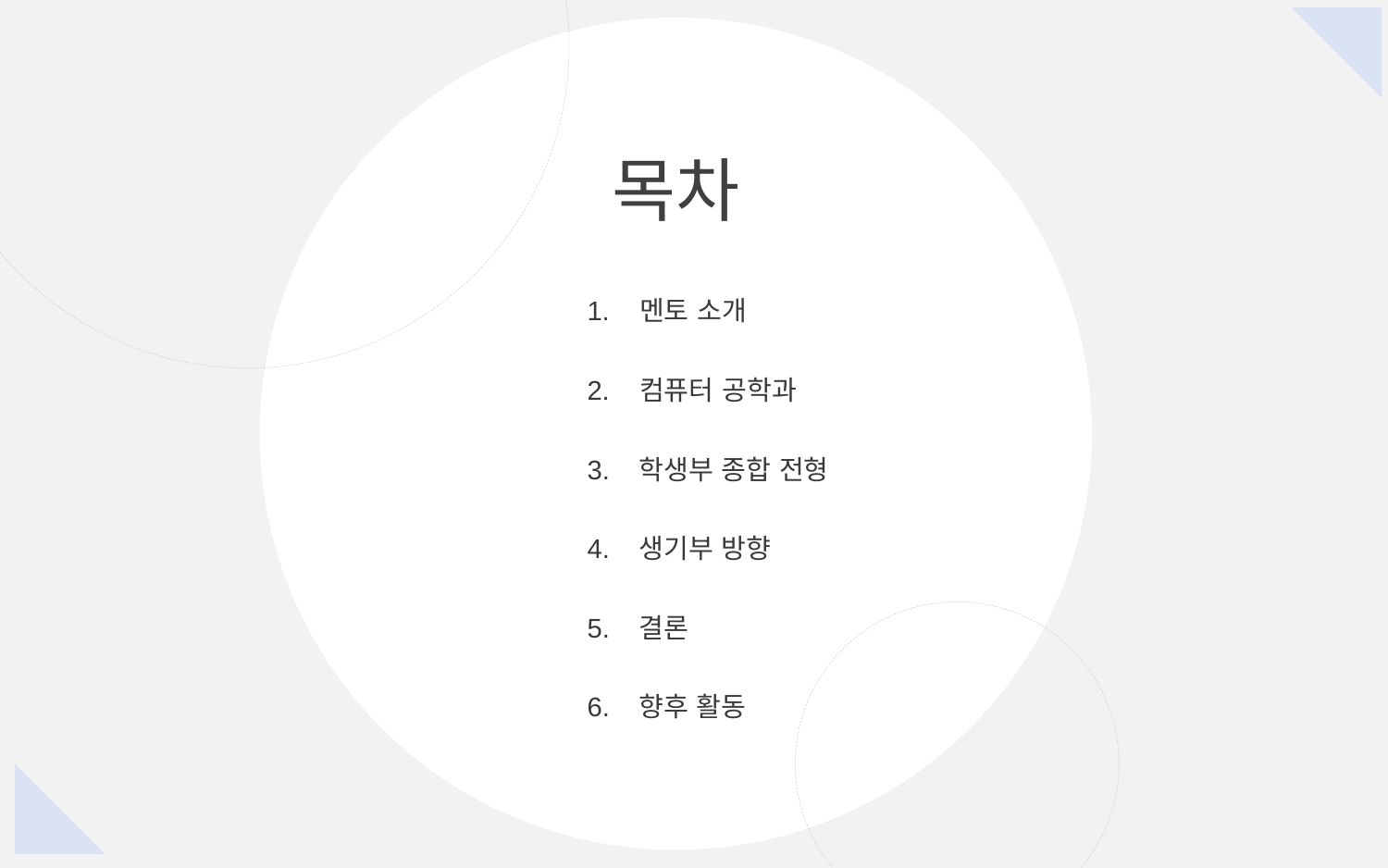

# 목차
멘토 소개
컴퓨터 공학과
3.   학생부 종합 전형
4.   생기부 방향
5.   결론
6.   향후 활동